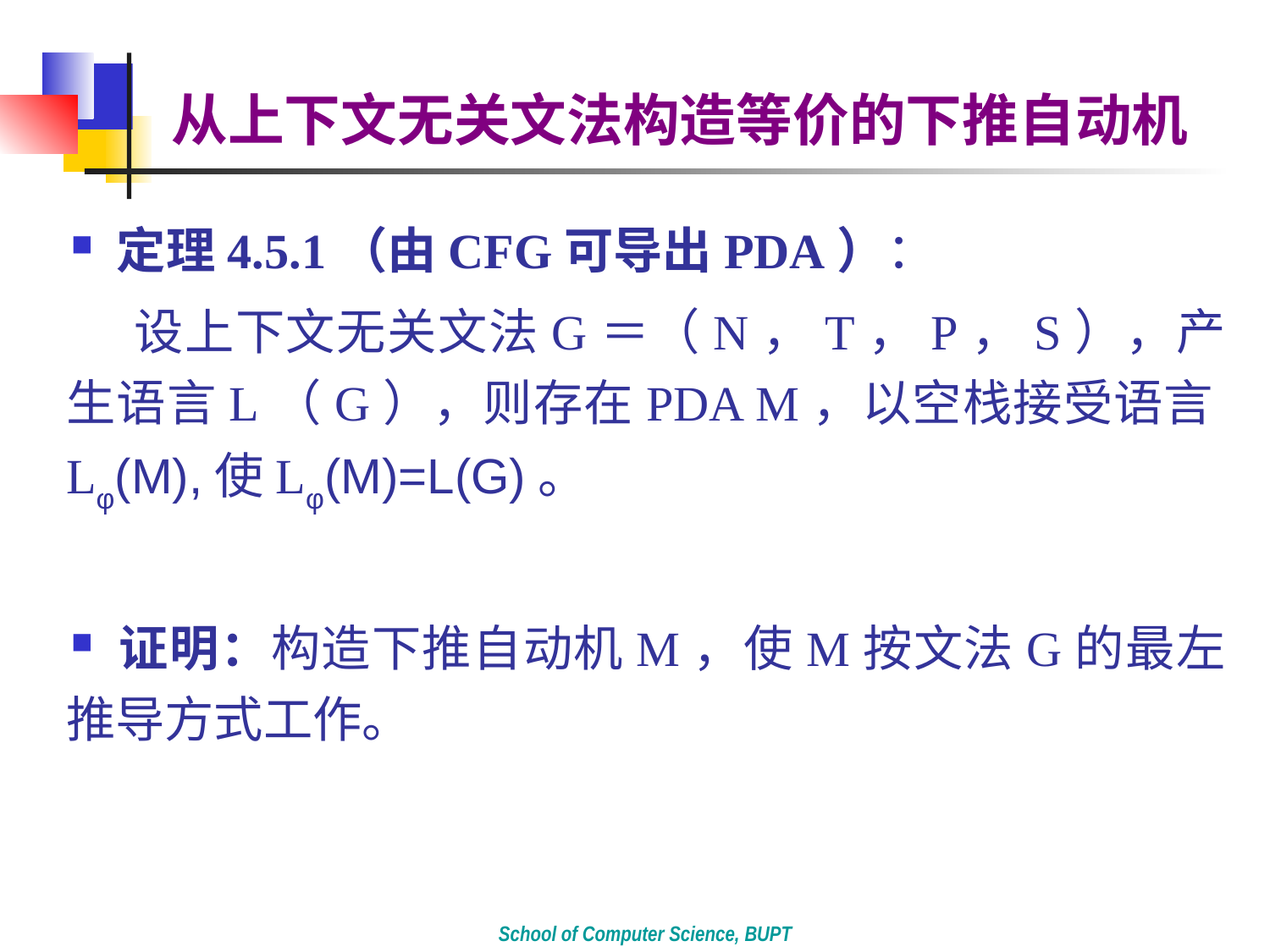

# 从上下文无关文法构造等价的下推自动机
 定理4.5.1（由CFG可导出PDA）：
    设上下文无关文法G＝（N，T，P，S），产生语言L（G），则存在PDA M，以空栈接受语言Lφ(M),使Lφ(M)=L(G)。

 证明：构造下推自动机M，使M按文法G的最左推导方式工作。
School of Computer Science, BUPT
2